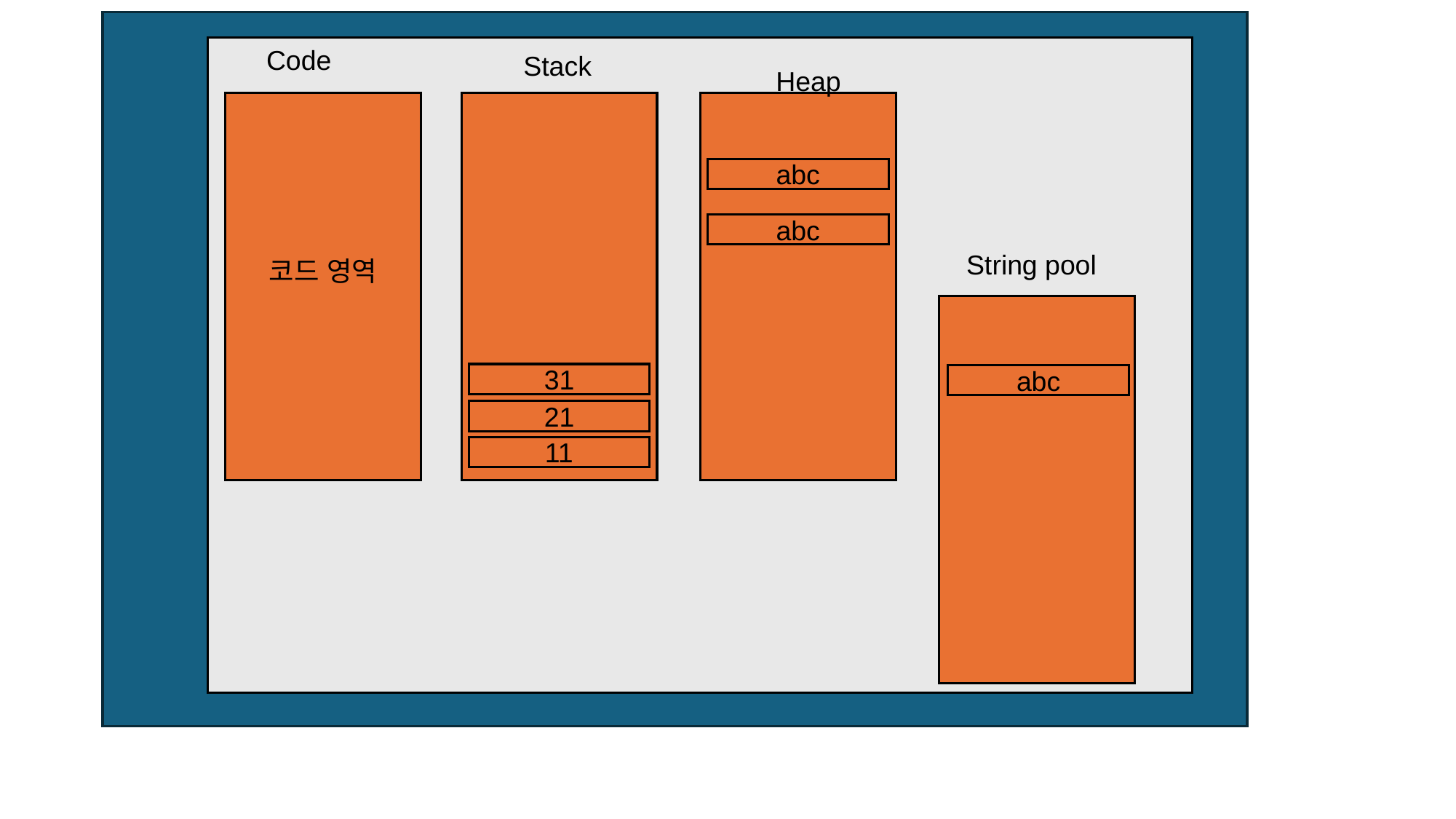

Code
Stack
Heap
코드 영역

abc
abc
String pool

31
abc
21
11